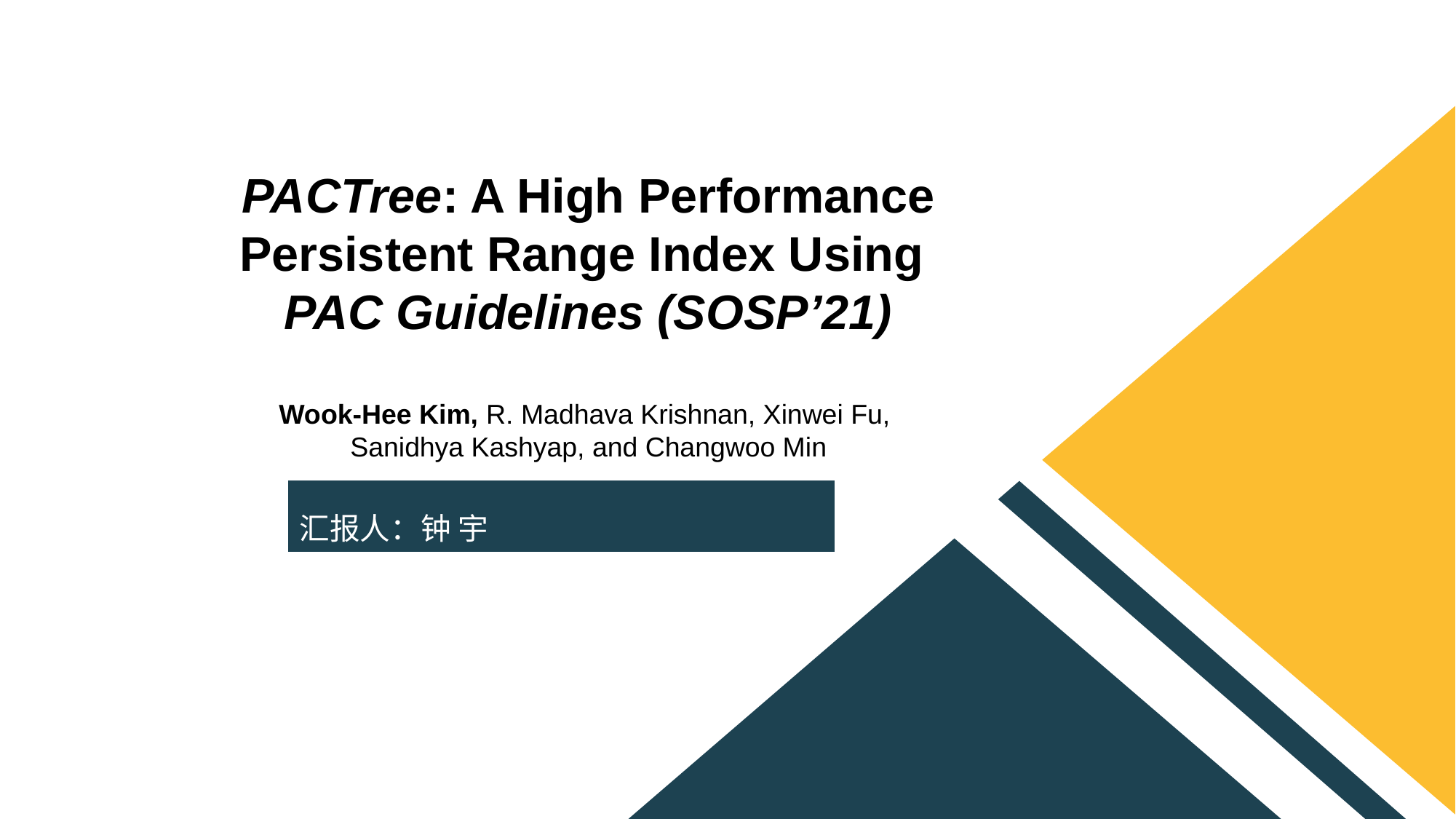

PACTree: A High Performance Persistent Range Index Using
PAC Guidelines (SOSP’21)

Wook-Hee Kim, R. Madhava Krishnan, Xinwei Fu,
Sanidhya Kashyap, and Changwoo Min

汇报人：钟 宇